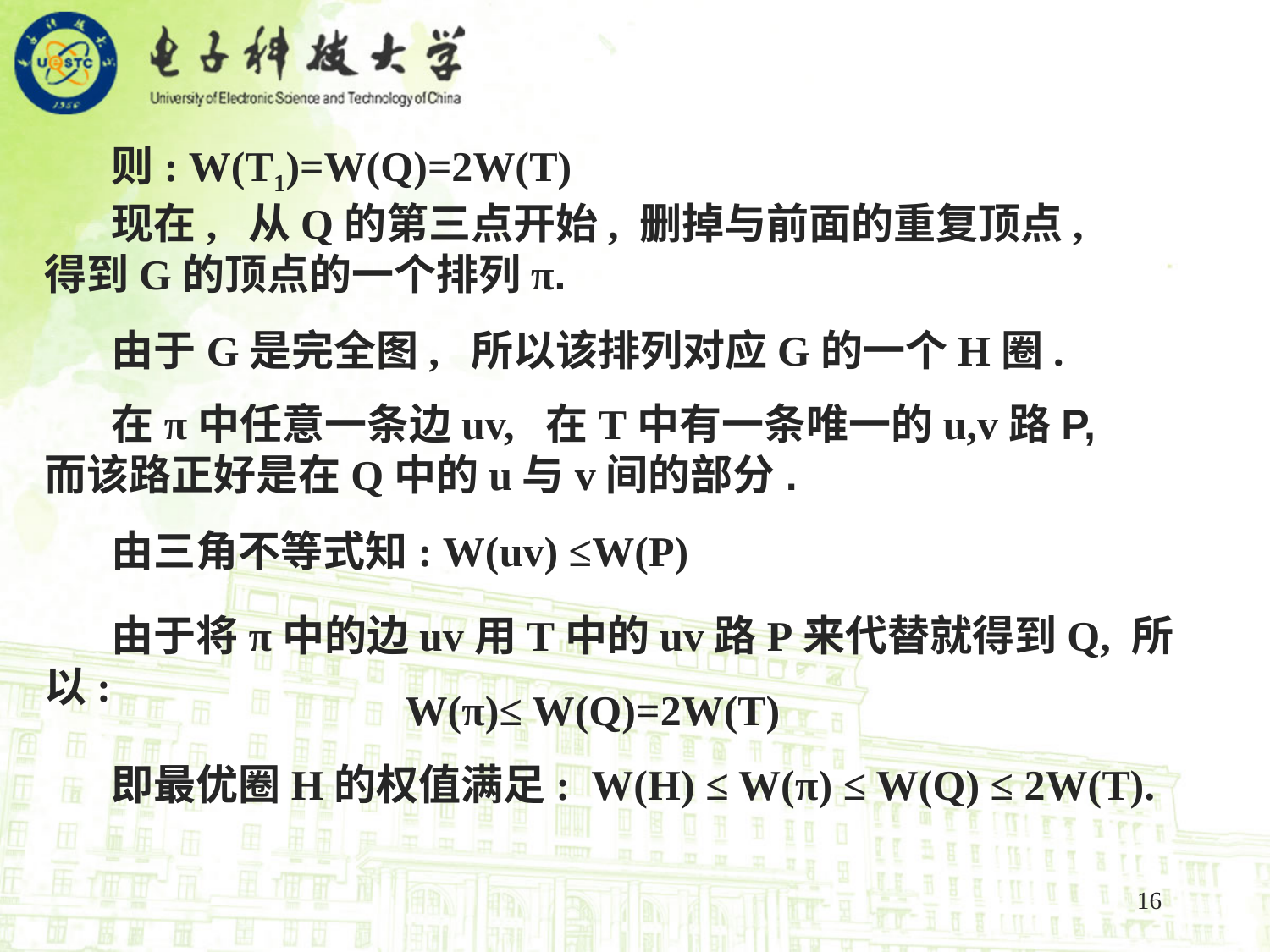

则: W(T1)=W(Q)=2W(T)
      现在,  从Q的第三点开始, 删掉与前面的重复顶点, 得到G的顶点的一个排列π.
      由于G是完全图,  所以该排列对应G的一个H圈.
      在π中任意一条边uv,  在T中有一条唯一的u,v路P, 而该路正好是在Q中的u与v间的部分.
      由三角不等式知: W(uv) ≤W(P)
      由于将π中的边uv用T中的uv路P来代替就得到Q, 所以:
W(π)≤ W(Q)=2W(T)
      即最优圈H的权值满足:  W(H) ≤ W(π) ≤ W(Q) ≤ 2W(T).
16